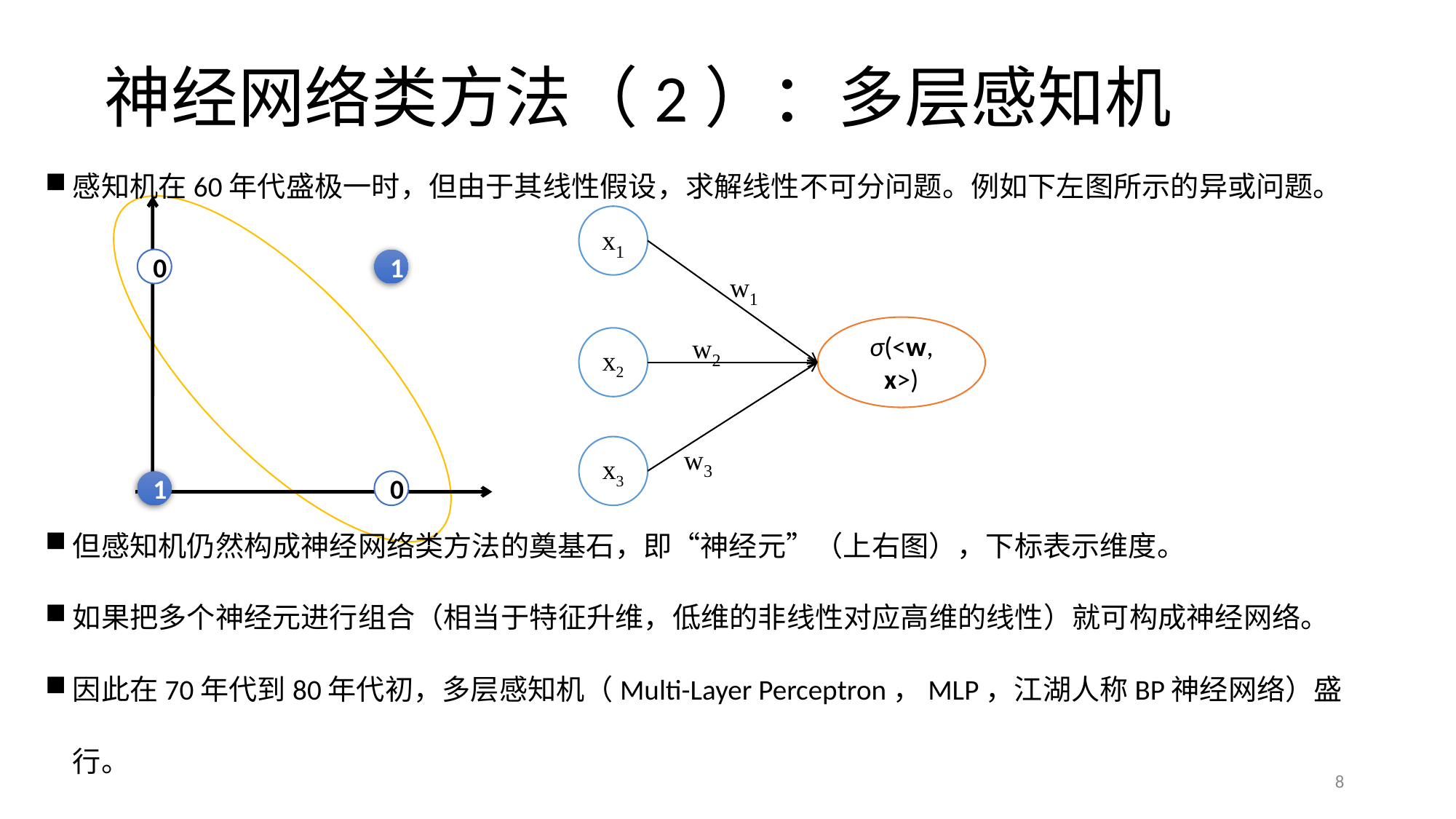

# 神经网络类方法（2）：多层感知机
感知机在60年代盛极一时，但由于其线性假设，求解线性不可分问题。例如下左图所示的异或问题。

但感知机仍然构成神经网络类方法的奠基石，即“神经元”（上右图），下标表示维度。
如果把多个神经元进行组合（相当于特征升维，低维的非线性对应高维的线性）就可构成神经网络。
因此在70年代到80年代初，多层感知机（Multi-Layer Perceptron，MLP，江湖人称BP神经网络）盛行。
x1
0
1
w1

σ(<w, x>)
w2
x2
w3
x3
1
0
8